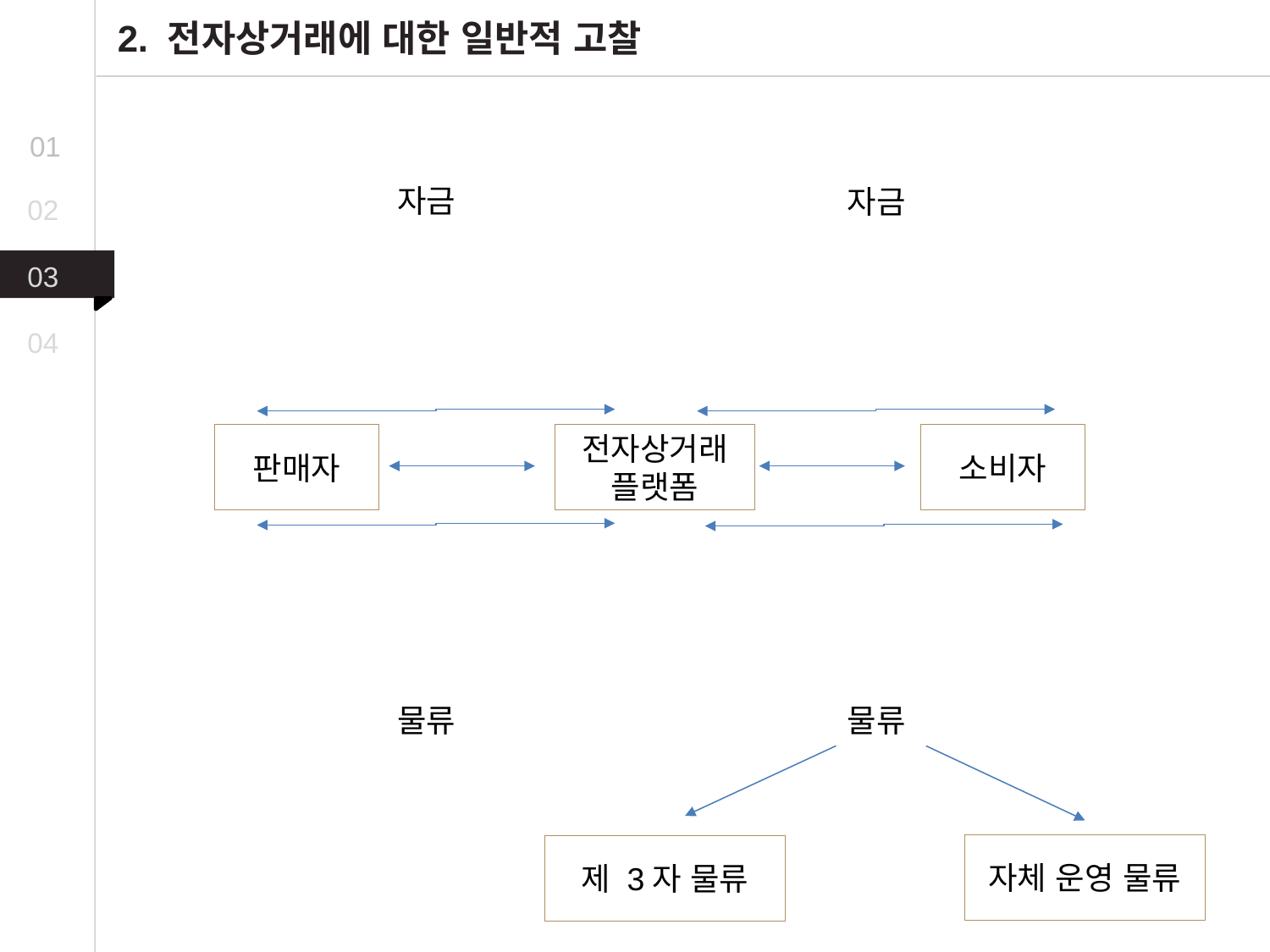

2. 전자상거래에 대한 일반적 고찰
01
자금
자금
02

03

04
판매자
전자상거래 플랫폼
소비자
물류
물류
자체 운영 물류
제 3자 물류